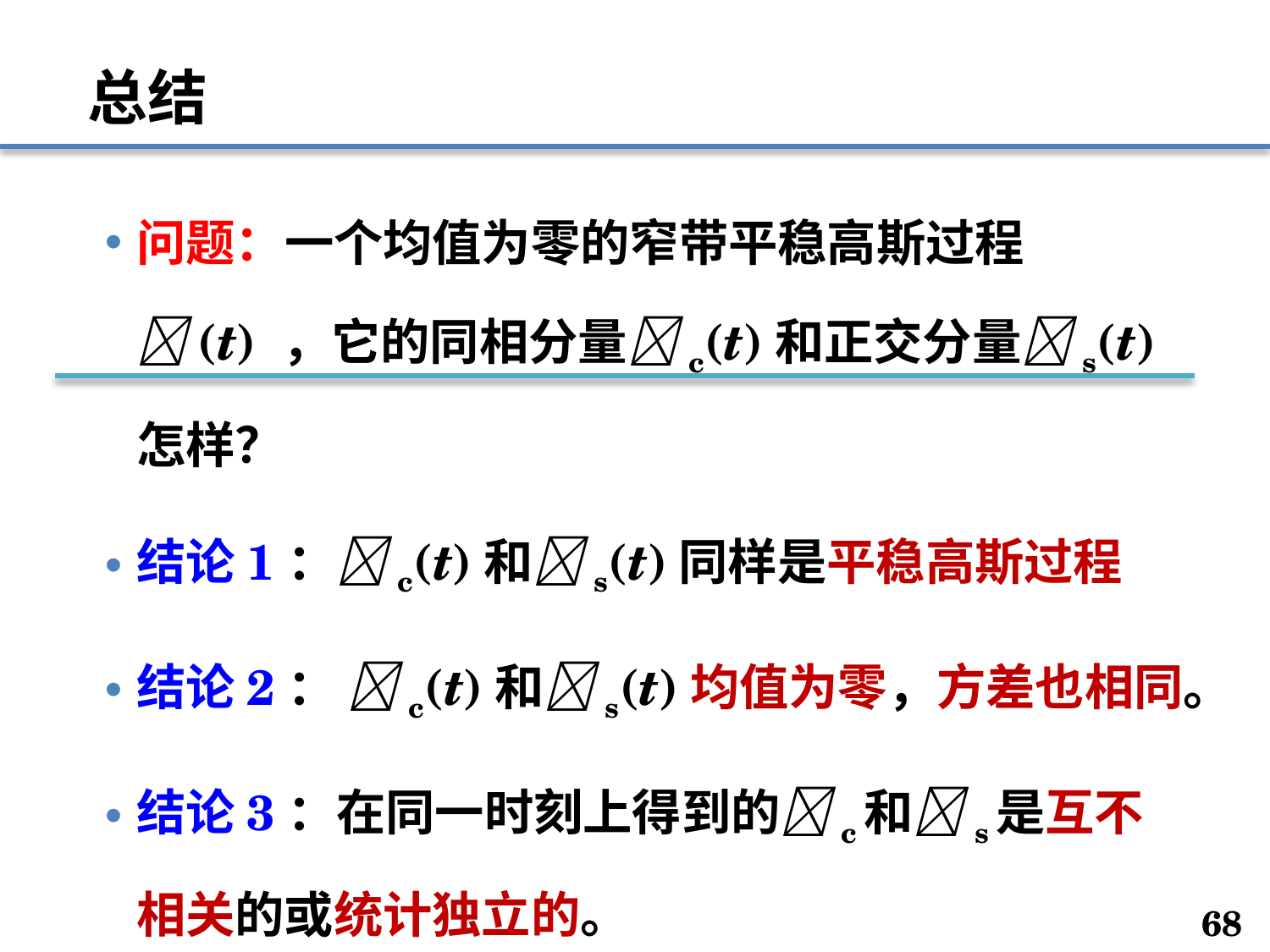

# 总结
问题：一个均值为零的窄带平稳高斯过程ξ(t) ，它的同相分量ξc(t)和正交分量ξs(t)怎样？
结论1：ξc(t)和ξs(t)同样是平稳高斯过程
结论2： ξc(t)和ξs(t)均值为零，方差也相同。
结论3：在同一时刻上得到的ξc和ξs是互不相关的或统计独立的。
68